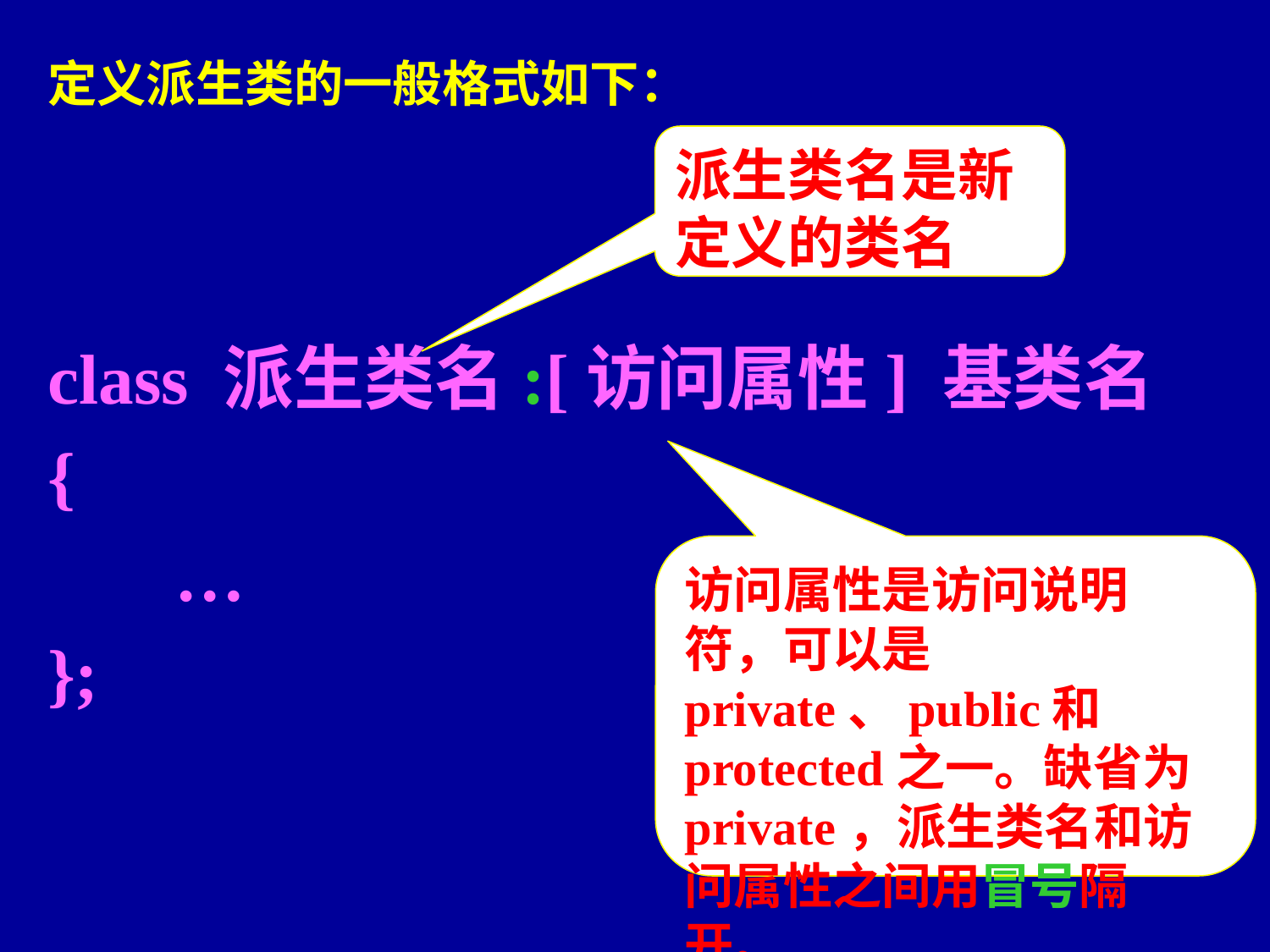

定义派生类的一般格式如下：

class 派生类名:[访问属性] 基类名
{
	…
};

派生类名是新定义的类名
访问属性是访问说明符，可以是private、public和protected之一。缺省为private，派生类名和访问属性之间用冒号隔开。